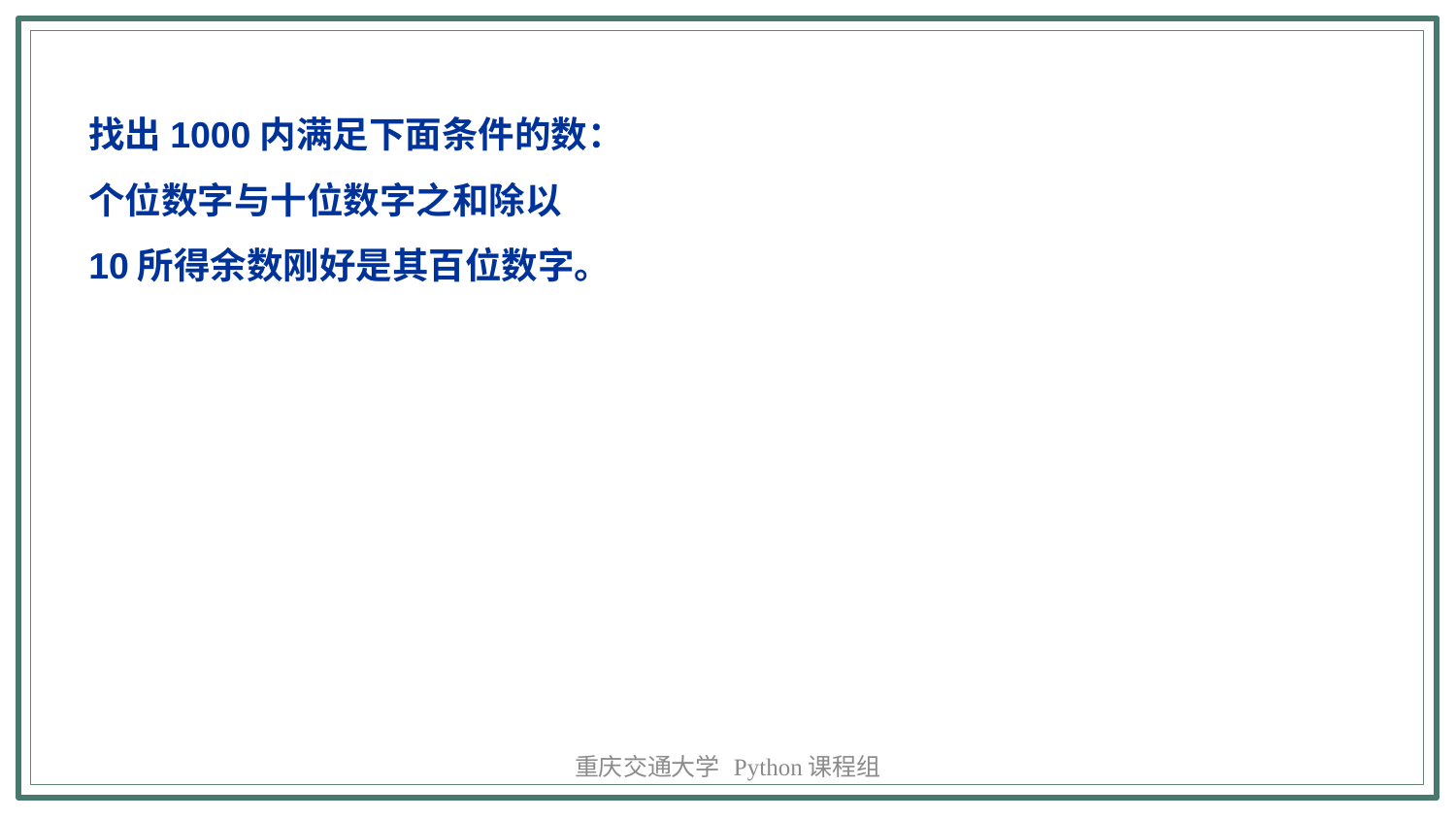

找出1000内满足下面条件的数：个位数字与十位数字之和除以10所得余数刚好是其百位数字。
重庆交通大学 Python课程组